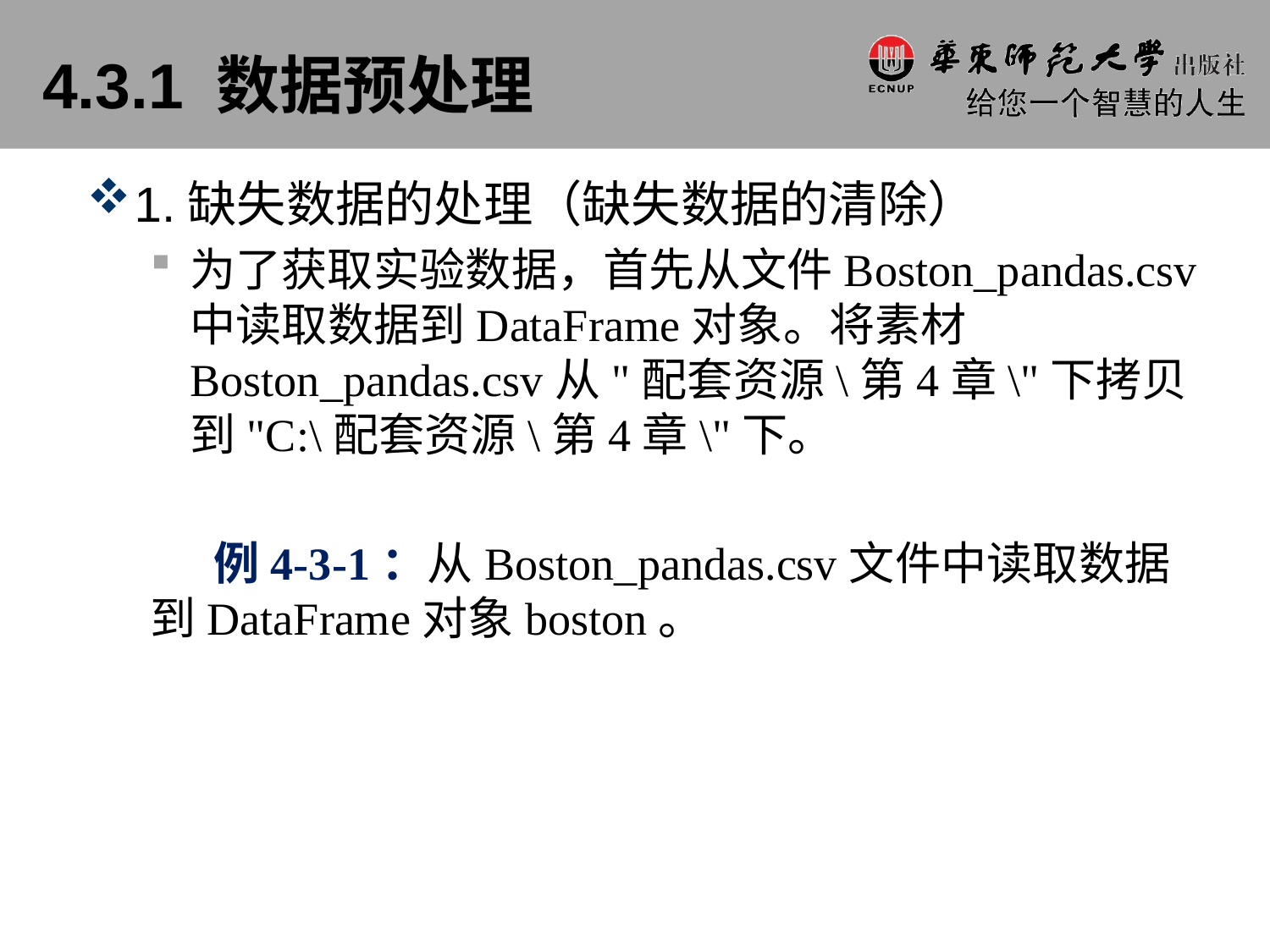

# 4.3.1 数据预处理
1.缺失数据的处理（缺失数据的清除）
为了获取实验数据，首先从文件Boston_pandas.csv中读取数据到DataFrame对象。将素材Boston_pandas.csv从"配套资源\第4章\"下拷贝到"C:\配套资源\第4章\"下。

例4-3-1：从Boston_pandas.csv文件中读取数据到DataFrame对象boston。